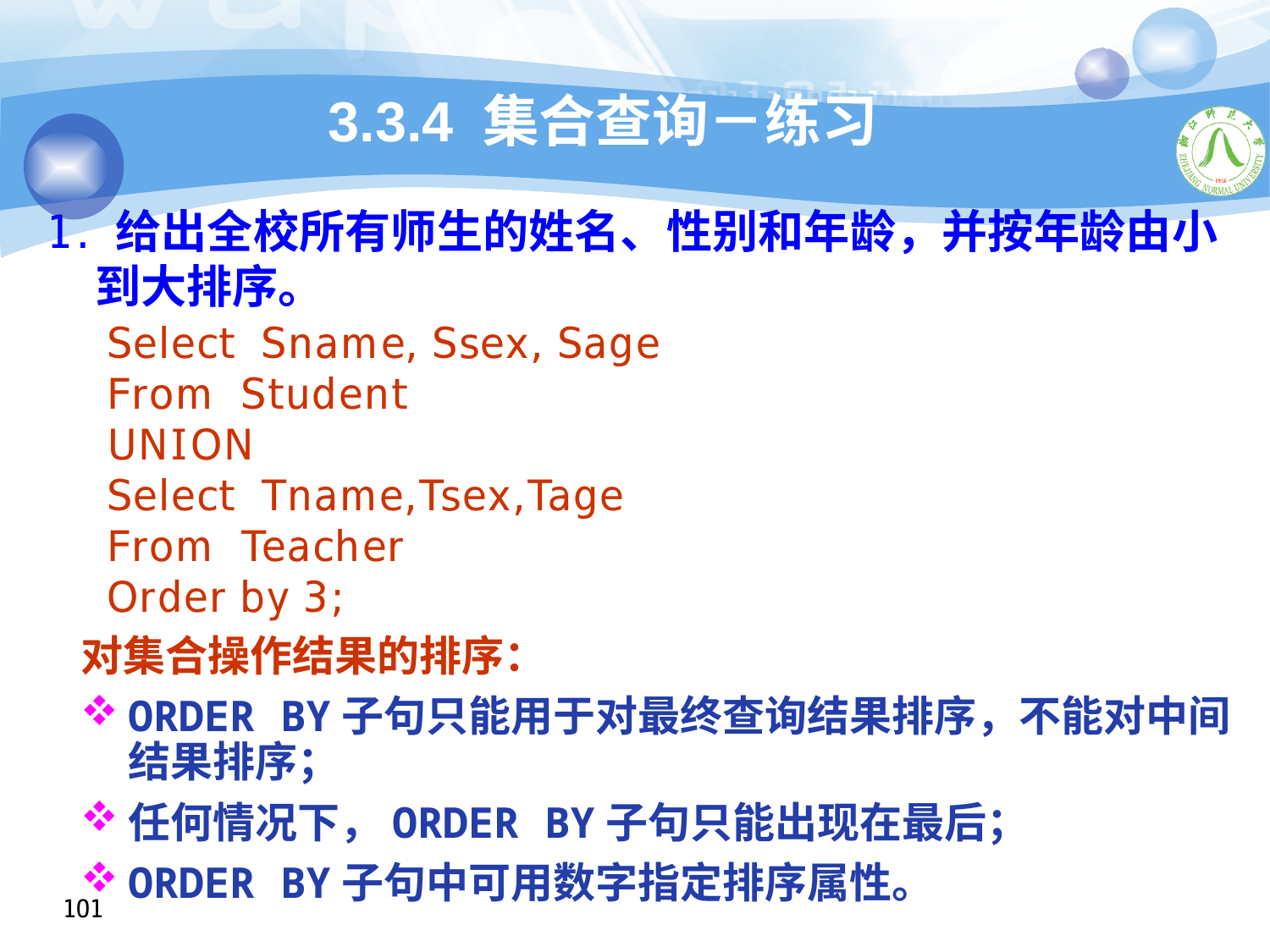

# 3.3.4 集合查询－练习
1. 给出全校所有师生的姓名、性别和年龄，并按年龄由小到大排序。
Select  Sname, Ssex, Sage
From  Student
UNION
Select  Tname,Tsex,Tage
From  Teacher
Order by 3;
对集合操作结果的排序：
ORDER BY子句只能用于对最终查询结果排序，不能对中间结果排序；
任何情况下，ORDER BY子句只能出现在最后；
ORDER BY子句中可用数字指定排序属性。

101